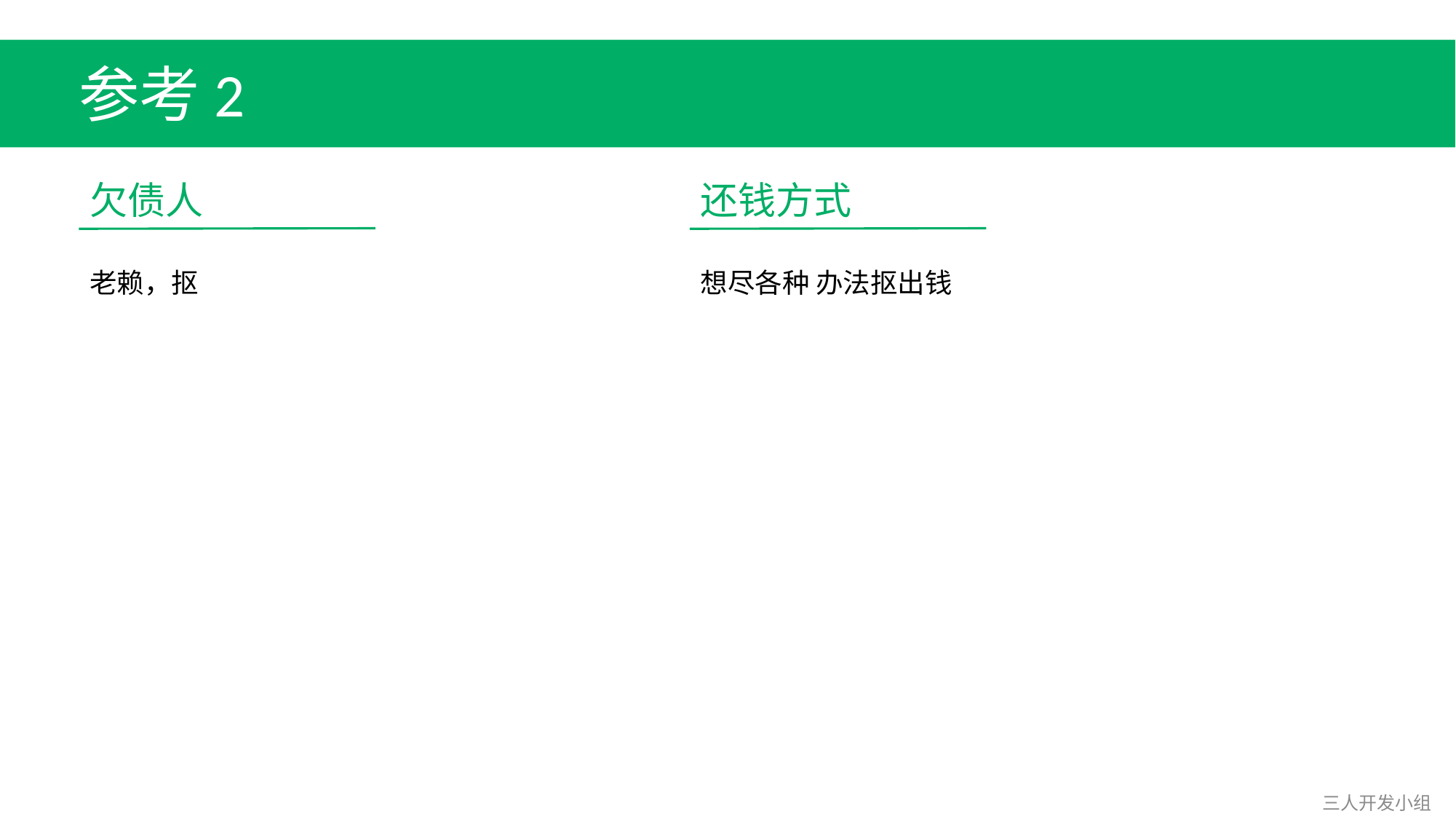

参考2
欠债人
还钱方式
老赖，抠
想尽各种 办法抠出钱
三人开发小组